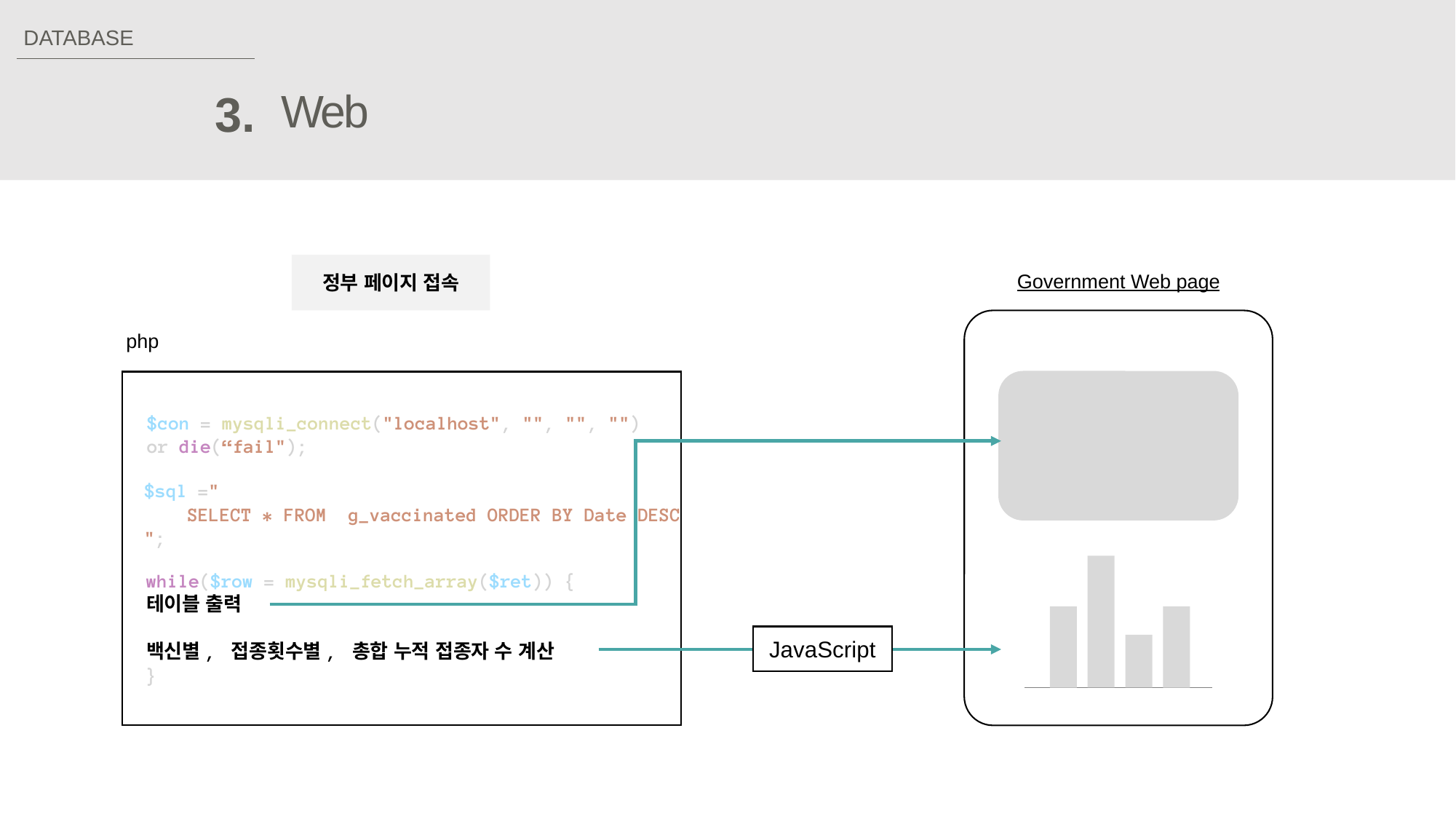

DATABASE
Web
3.
정부 페이지 접속
Government Web page

php

 $con = mysqli_connect("localhost", "", "", "")
 or die(“fail");
                $sql ="
                    SELECT *FROM  g_confirmed ORDER BY Date DESC
                ";
                $sql ="
                    SELECT * FROM  g_vaccinated ORDER BY Date DESC
                ";

while($row = mysqli_fetch_array($ret)) {
테이블 출력

백신별, 접종횟수별, 총합 누적 접종자 수 계산
}
JavaScript